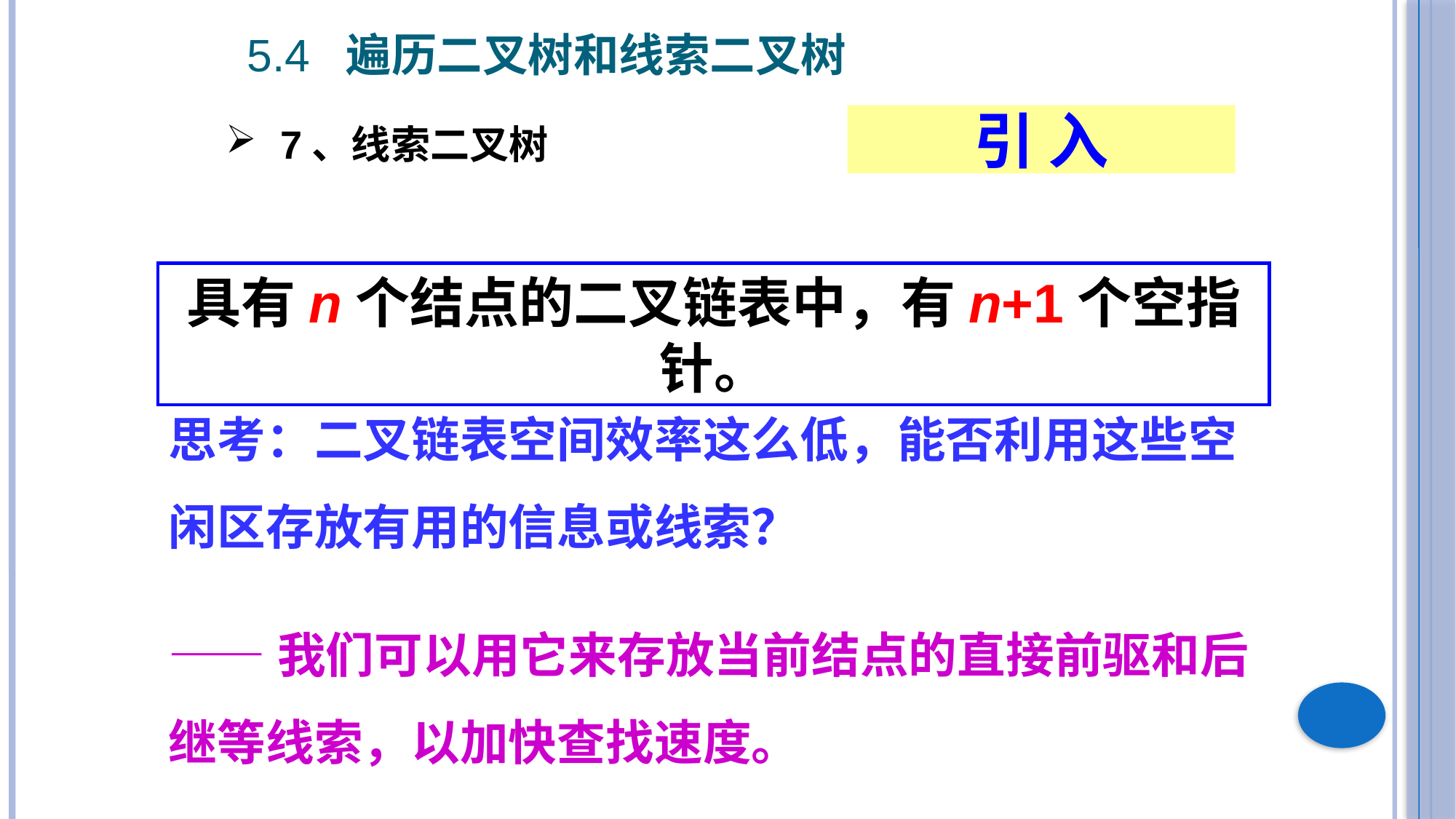

5.4  遍历二叉树和线索二叉树
引 入
7、线索二叉树
具有n个结点的二叉链表中，有n+1个空指针。
思考：二叉链表空间效率这么低，能否利用这些空闲区存放有用的信息或线索？
——我们可以用它来存放当前结点的直接前驱和后继等线索，以加快查找速度。